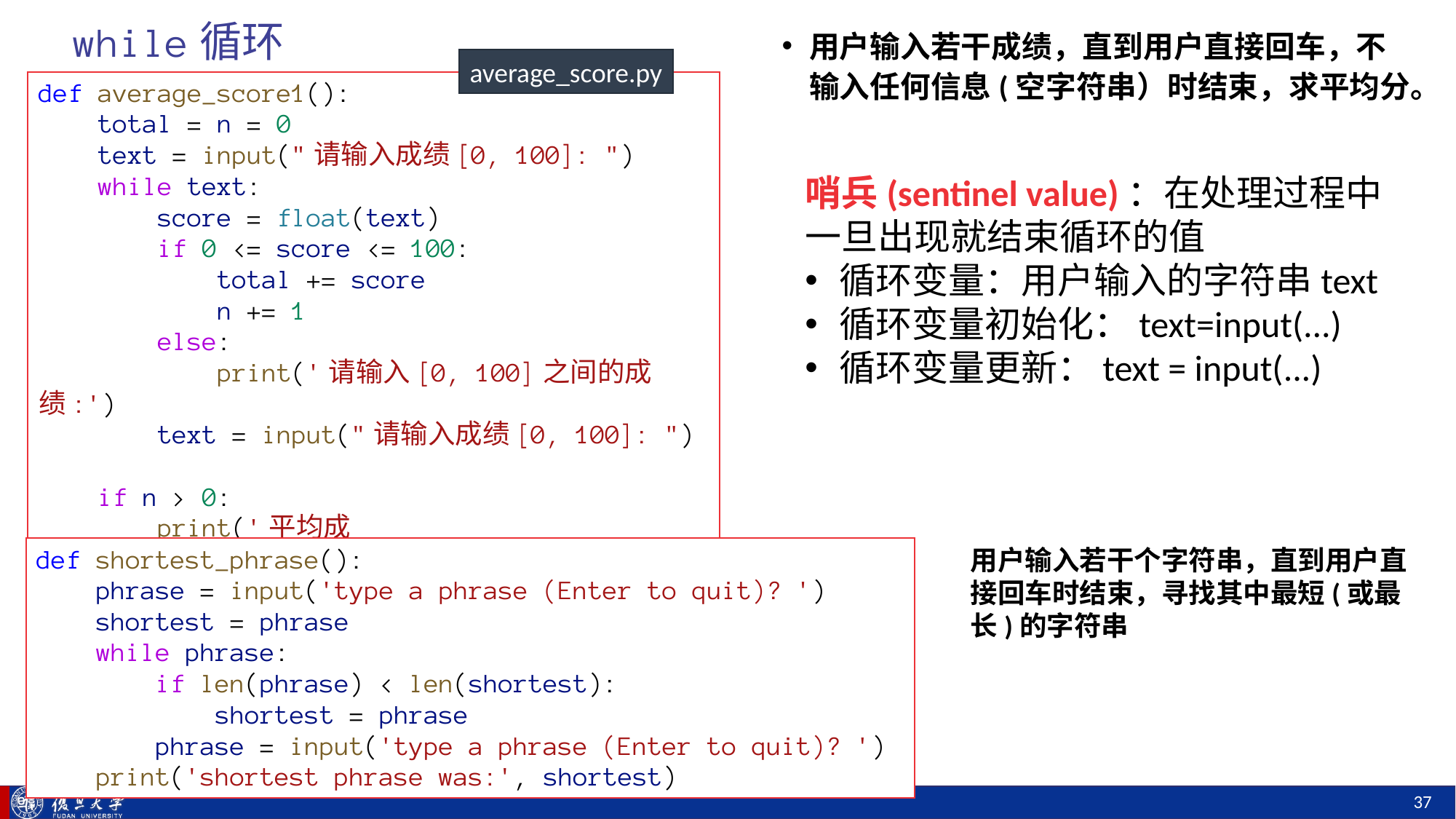

# while循环
用户输入若干成绩，直到用户直接回车，不输入任何信息(空字符串）时结束，求平均分。
average_score.py
def average_score1():
    total = n = 0
    text = input("请输入成绩[0, 100]: ")
    while text:
        score = float(text)
        if 0 <= score <= 100:
            total += score
            n += 1
        else:
            print('请输入[0, 100]之间的成绩:')
        text = input("请输入成绩[0, 100]: ")
    if n > 0:
        print('平均成绩 = %.2f' % (total / n))
哨兵(sentinel value)：在处理过程中一旦出现就结束循环的值
循环变量：用户输入的字符串text
循环变量初始化：text=input(...)
循环变量更新：text = input(...)
用户输入若干个字符串，直到用户直接回车时结束，寻找其中最短(或最长)的字符串
def shortest_phrase():
    phrase = input('type a phrase (Enter to quit)? ')
    shortest = phrase
    while phrase:
        if len(phrase) < len(shortest):
            shortest = phrase
        phrase = input('type a phrase (Enter to quit)? ')
    print('shortest phrase was:', shortest)